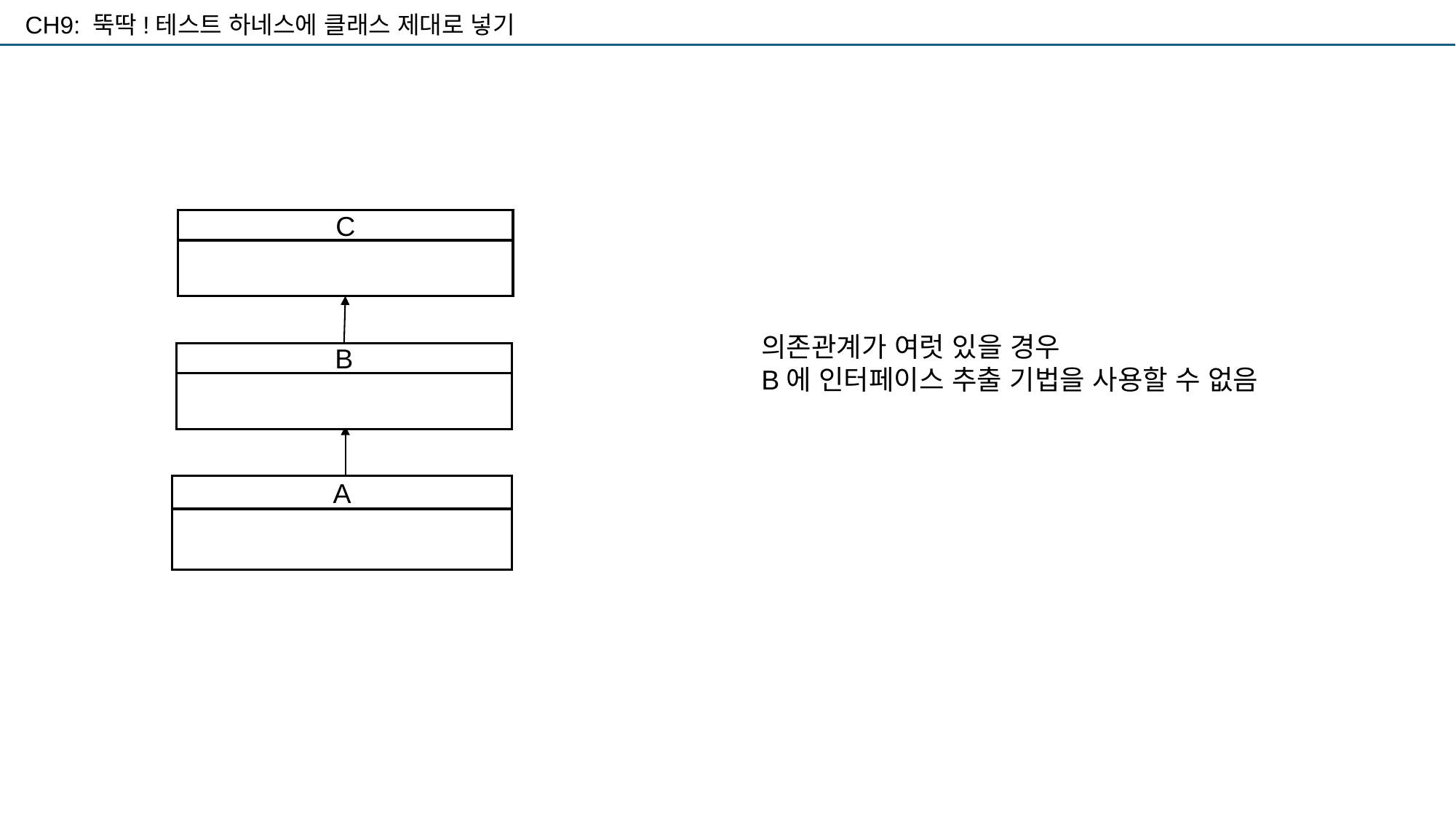

CH9: 뚝딱!테스트 하네스에 클래스 제대로 넣기
C

의존관계가 여럿 있을 경우
B에 인터페이스 추출 기법을 사용할 수 없음
B

A